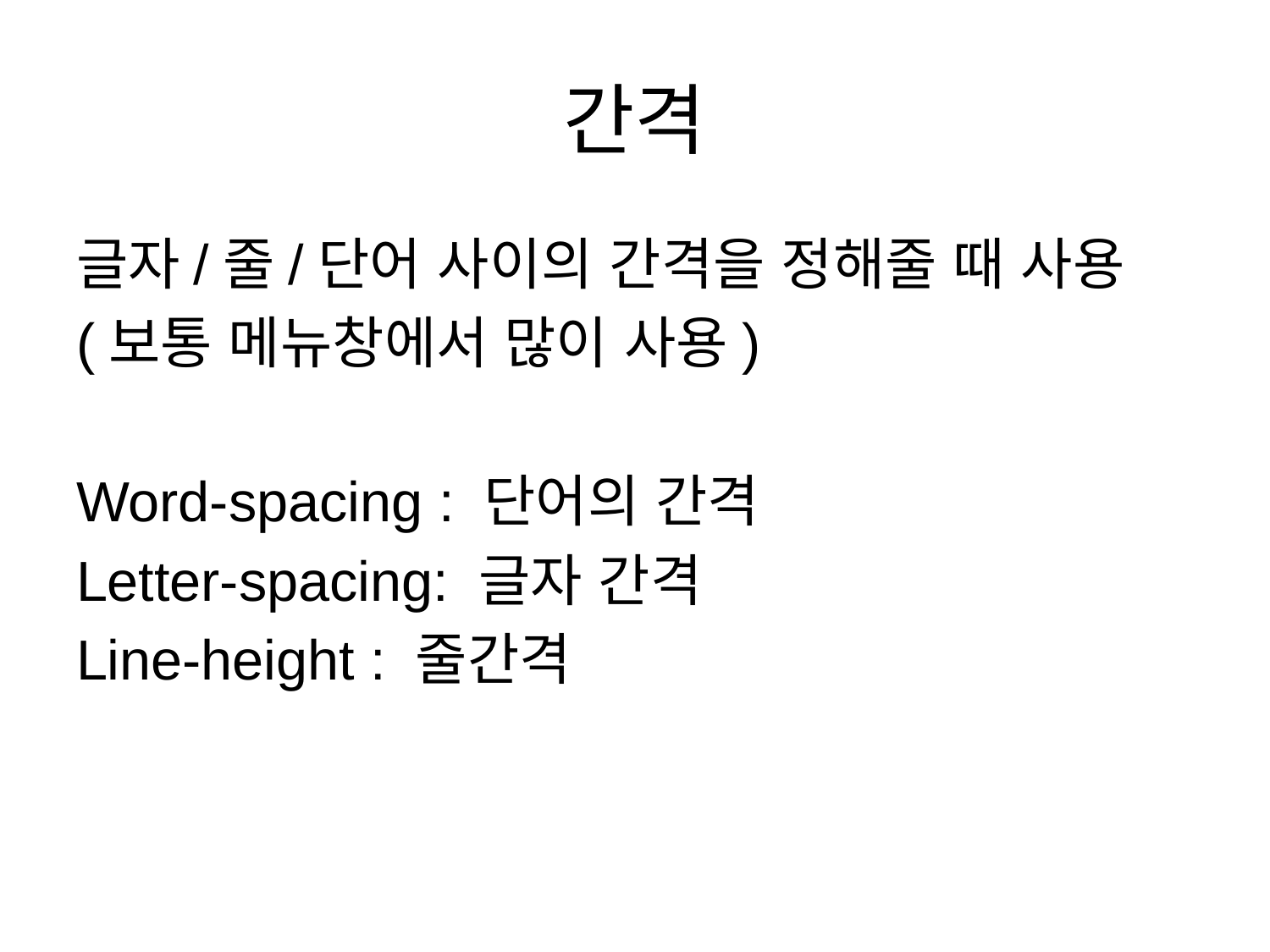

# 간격
글자/줄/단어 사이의 간격을 정해줄 때 사용
(보통 메뉴창에서 많이 사용)

Word-spacing : 단어의 간격
Letter-spacing: 글자 간격
Line-height : 줄간격